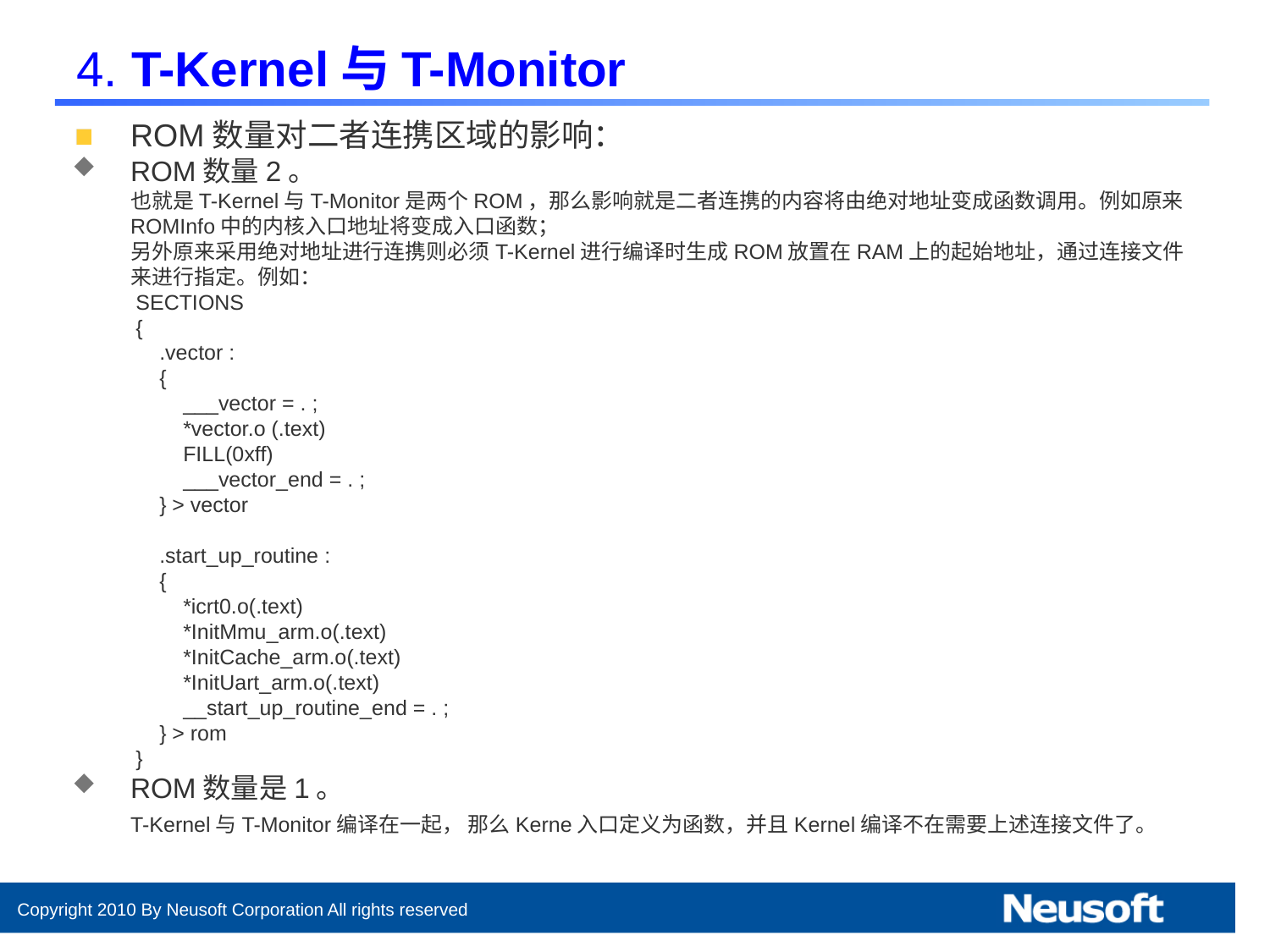

# 4. T-Kernel与T-Monitor
ROM数量对二者连携区域的影响：
ROM数量2。
	也就是T-Kernel与T-Monitor是两个ROM，那么影响就是二者连携的内容将由绝对地址变成函数调用。例如原来ROMInfo中的内核入口地址将变成入口函数；
	另外原来采用绝对地址进行连携则必须T-Kernel进行编译时生成ROM放置在RAM上的起始地址，通过连接文件来进行指定。例如：
SECTIONS
{
    .vector :
    {
        ___vector = . ;
        *vector.o (.text)
        FILL(0xff)
        ___vector_end = . ;
    } > vector

    .start_up_routine :
    {
        *icrt0.o(.text)
        *InitMmu_arm.o(.text)
        *InitCache_arm.o(.text)
        *InitUart_arm.o(.text)
        __start_up_routine_end = . ;
    } > rom
}
ROM数量是1。
	T-Kernel与T-Monitor编译在一起， 那么Kerne入口定义为函数，并且Kernel编译不在需要上述连接文件了。